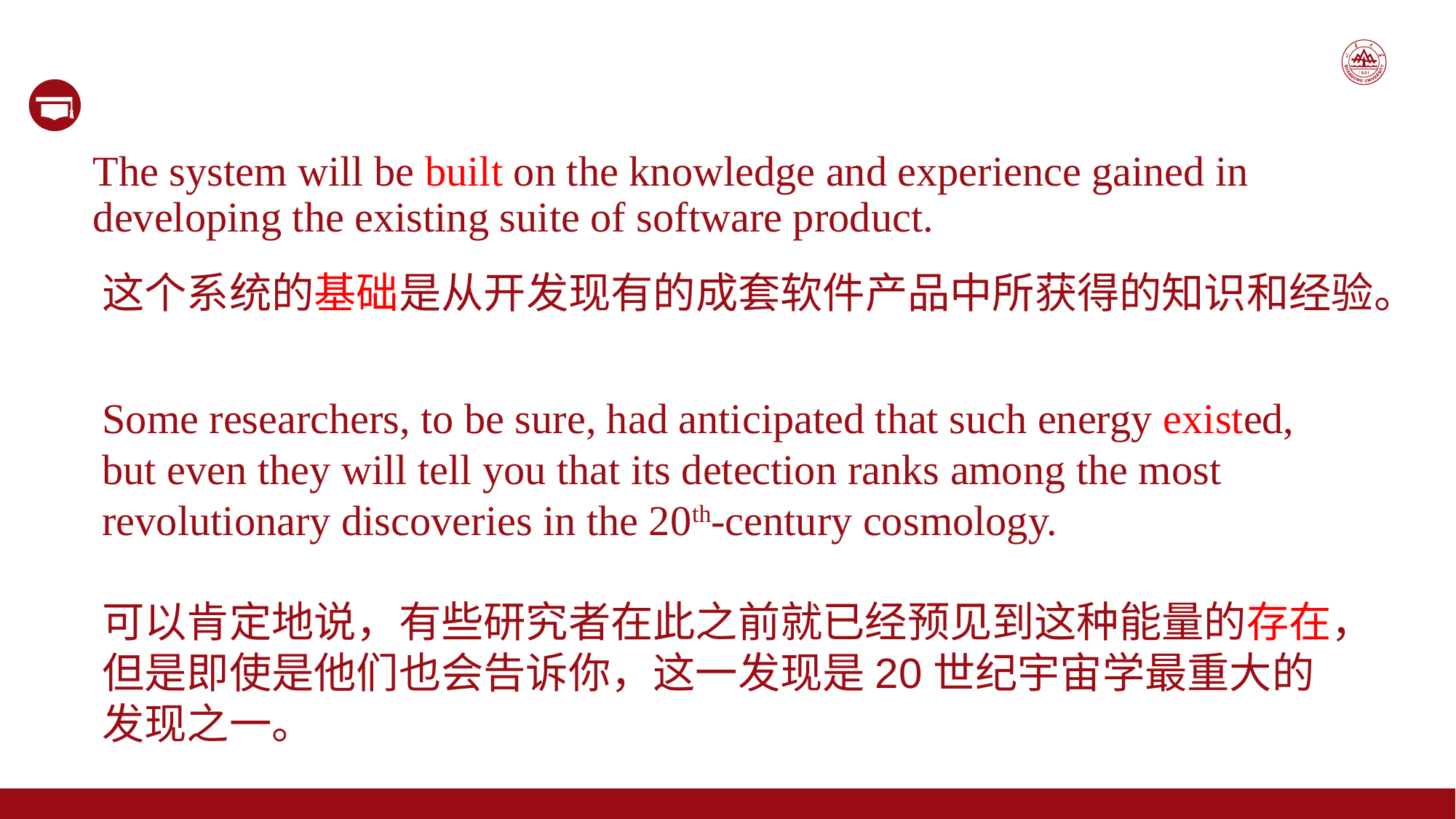

The system will be built on the knowledge and experience gained in developing the existing suite of software product.
这个系统的基础是从开发现有的成套软件产品中所获得的知识和经验。
Some researchers, to be sure, had anticipated that such energy existed, but even they will tell you that its detection ranks among the most revolutionary discoveries in the 20th-century cosmology.

可以肯定地说，有些研究者在此之前就已经预见到这种能量的存在，但是即使是他们也会告诉你，这一发现是20世纪宇宙学最重大的发现之一。